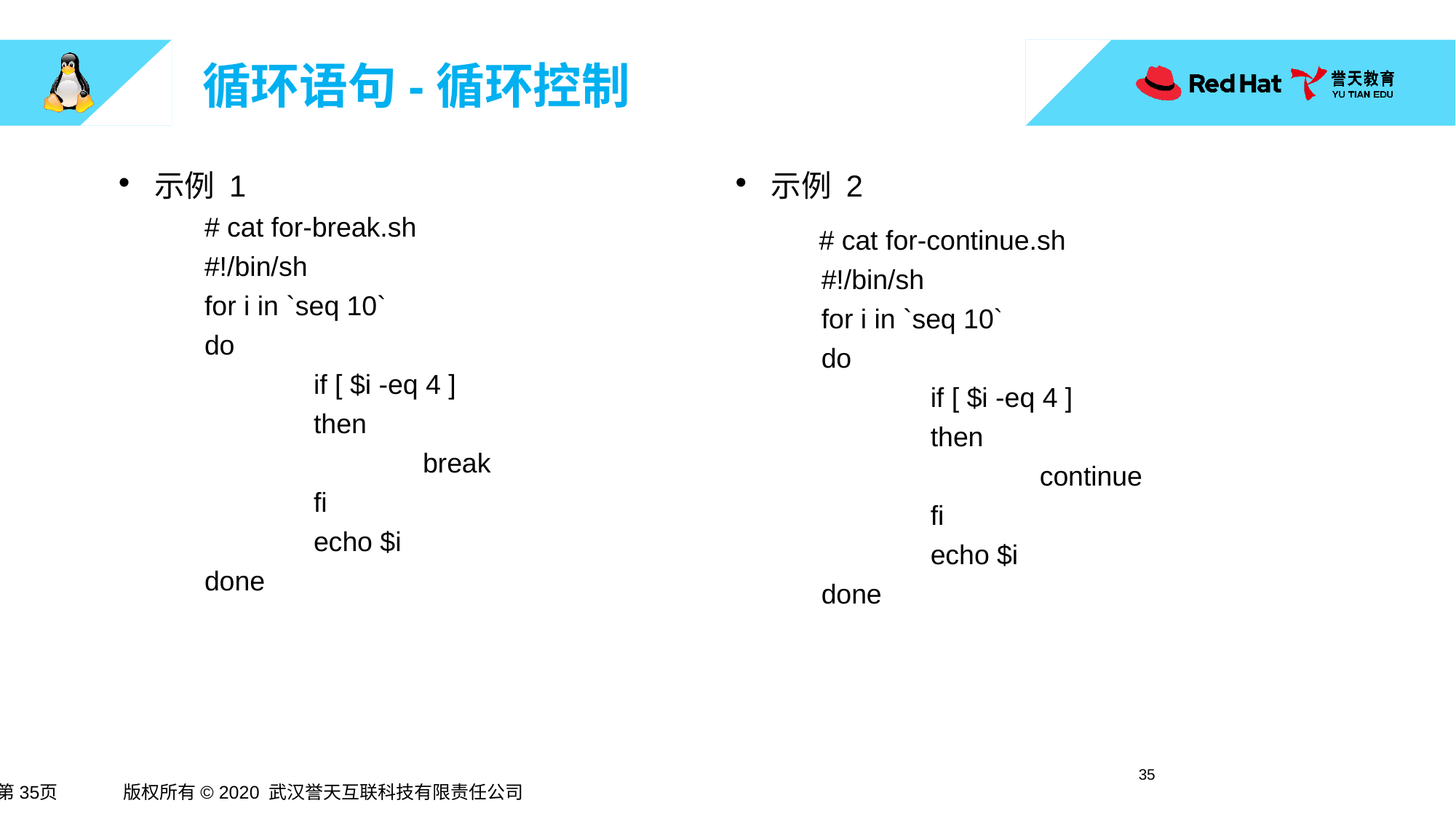

# 循环语句-循环控制
示例 1
# cat for-break.sh
#!/bin/sh
for i in `seq 10`
do
	if [ $i -eq 4 ]
	then
		break
	fi
	echo $i
done
示例 2
          # cat for-continue.sh
#!/bin/sh
for i in `seq 10`
do
	if [ $i -eq 4 ]
	then
		continue
	fi
	echo $i
done
35